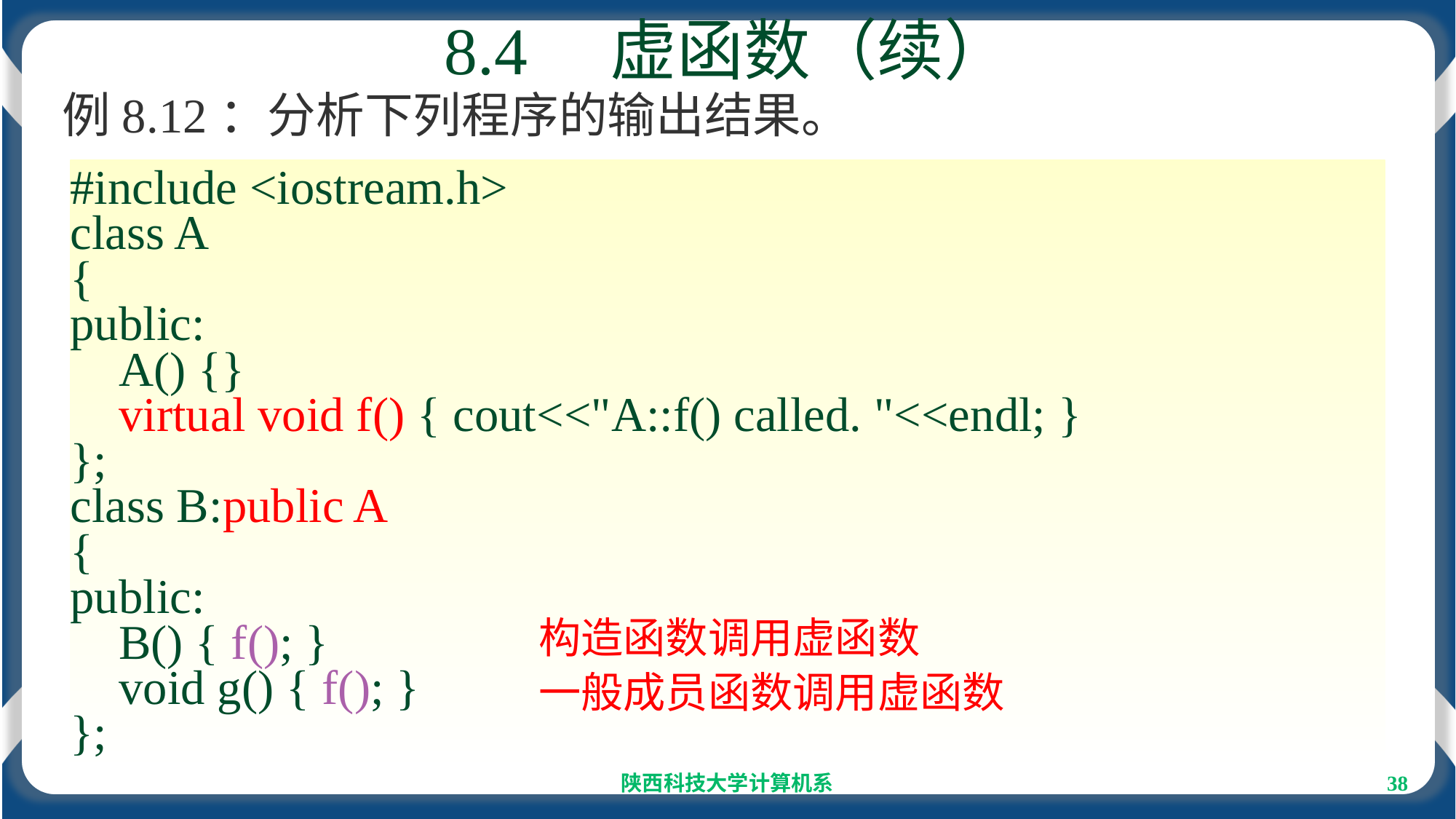

# 8.4　虚函数（续）
例8.12：分析下列程序的输出结果。
#include <iostream.h>
class A
{
public:
    A() {}
    virtual void f() { cout<<"A::f() called. "<<endl; }
};
class B:public A
{
public:
    B() { f(); }
    void g() { f(); }
};
构造函数调用虚函数
一般成员函数调用虚函数
陕西科技大学计算机系
38